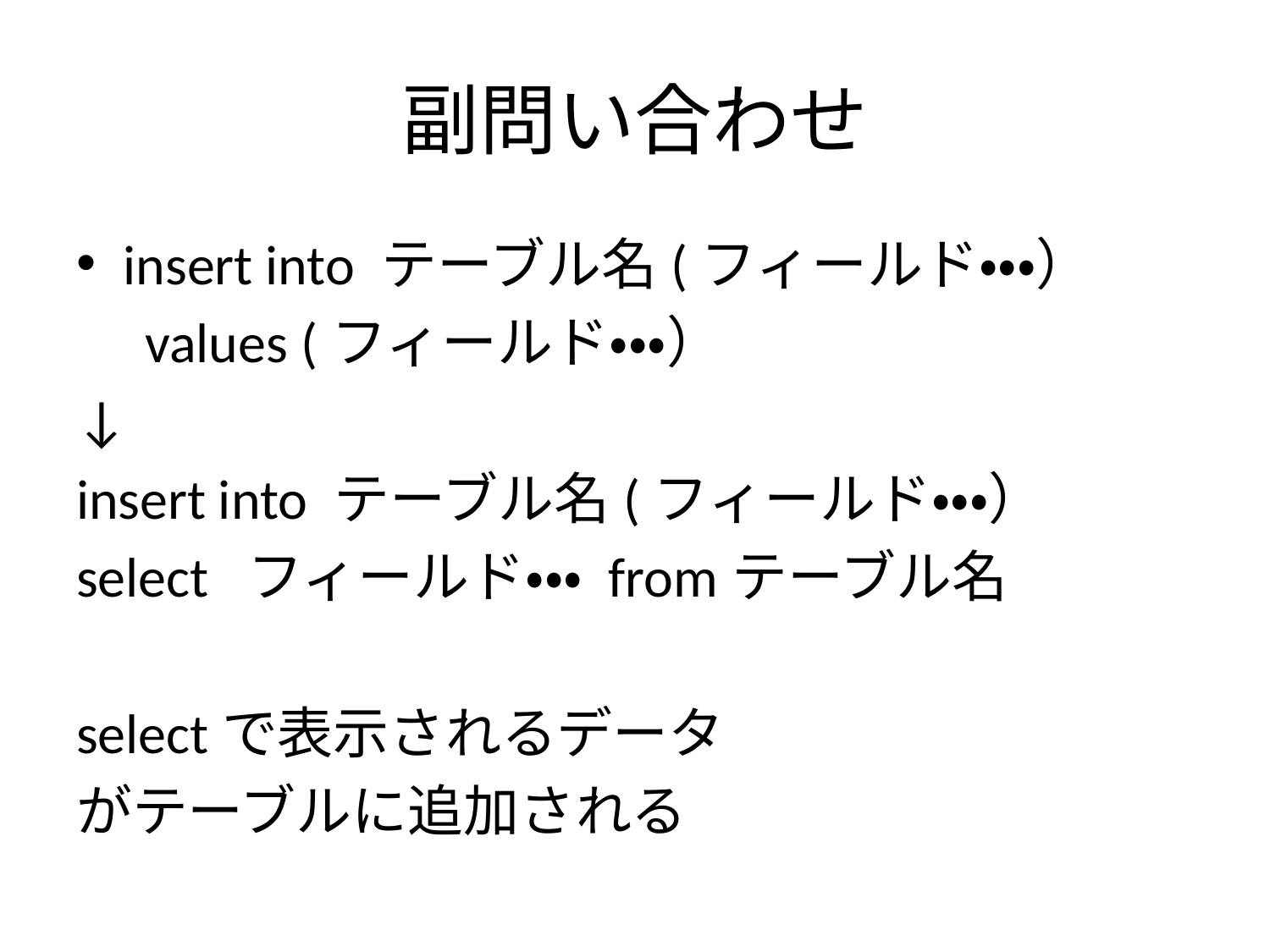

# 副問い合わせ
insert into テーブル名(フィールド・・・）
　values (フィールド・・・）
↓
insert into テーブル名(フィールド・・・）
select  フィールド・・・ fromテーブル名

selectで表示されるデータ
がテーブルに追加される